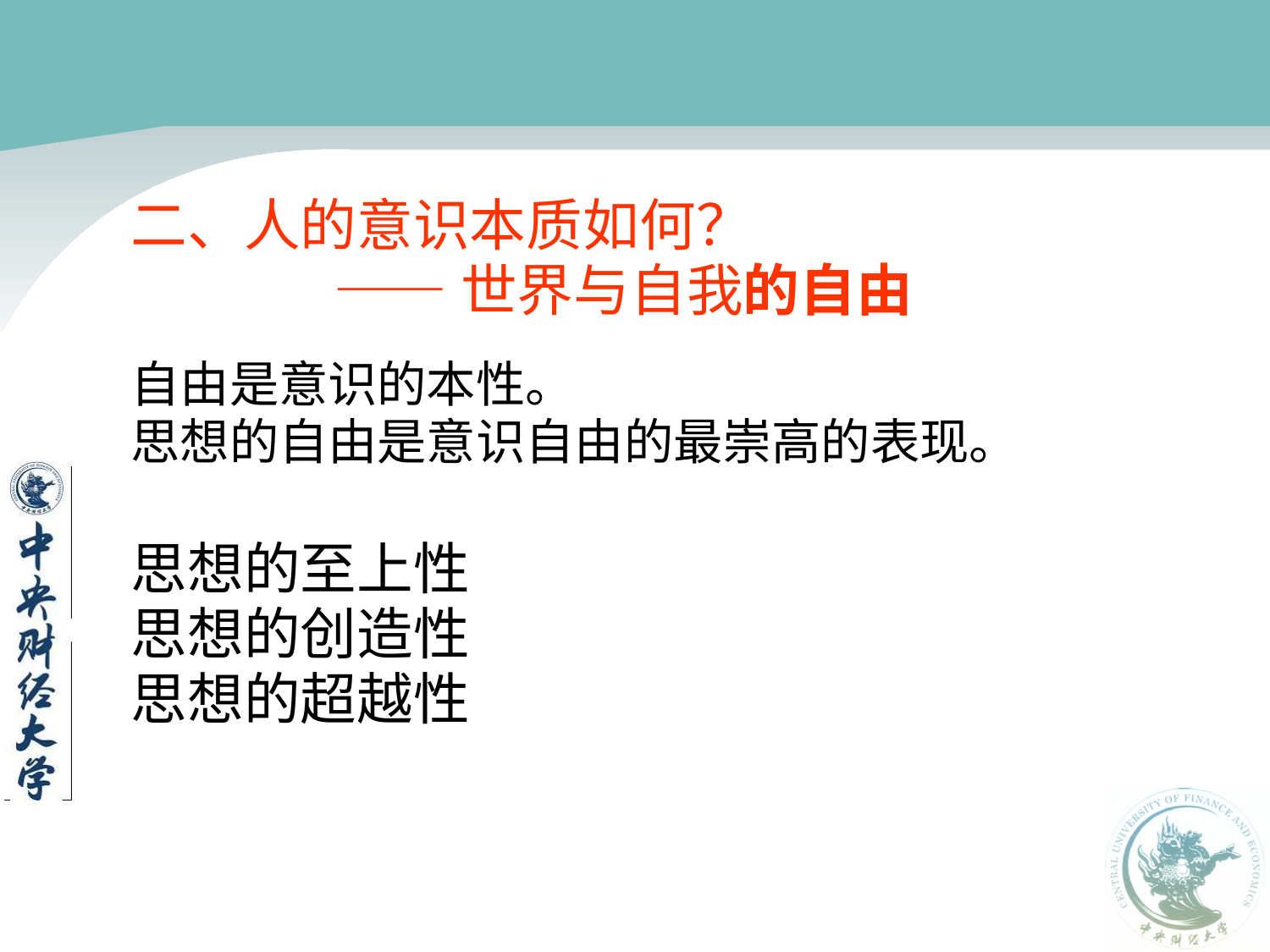

二、人的意识本质如何？
                ——世界与自我的自由

自由是意识的本性。
思想的自由是意识自由的最崇高的表现。

思想的至上性
思想的创造性
思想的超越性